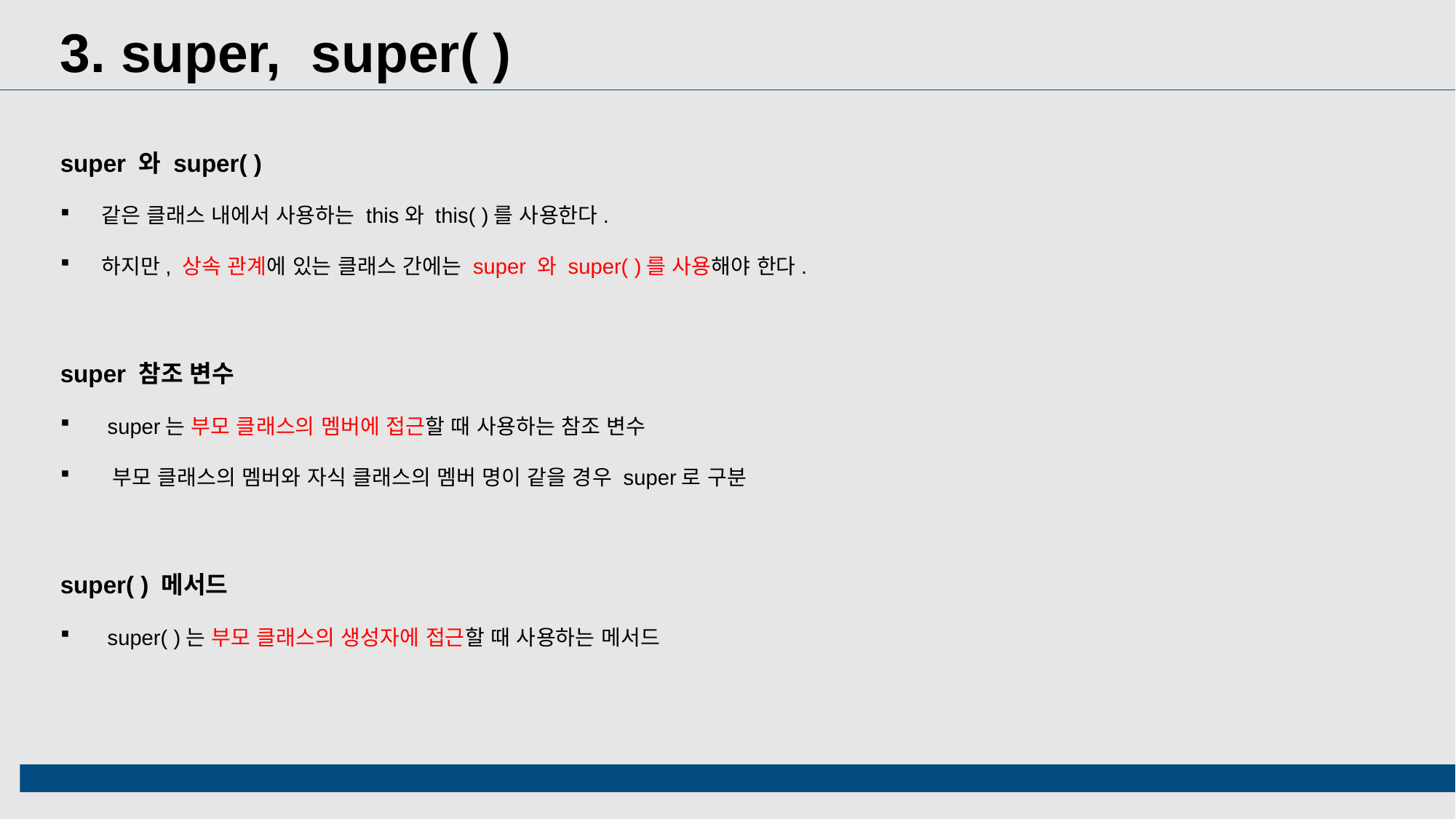

3. super,  super( )
super 와 super( )
같은 클래스 내에서 사용하는 this와 this( )를 사용한다.
하지만, 상속 관계에 있는 클래스 간에는 super 와 super( )를 사용해야 한다.

super 참조 변수
 super는 부모 클래스의 멤버에 접근할 때 사용하는 참조 변수
 부모 클래스의 멤버와 자식 클래스의 멤버 명이 같을 경우 super로 구분

super( ) 메서드
 super( )는 부모 클래스의 생성자에 접근할 때 사용하는 메서드